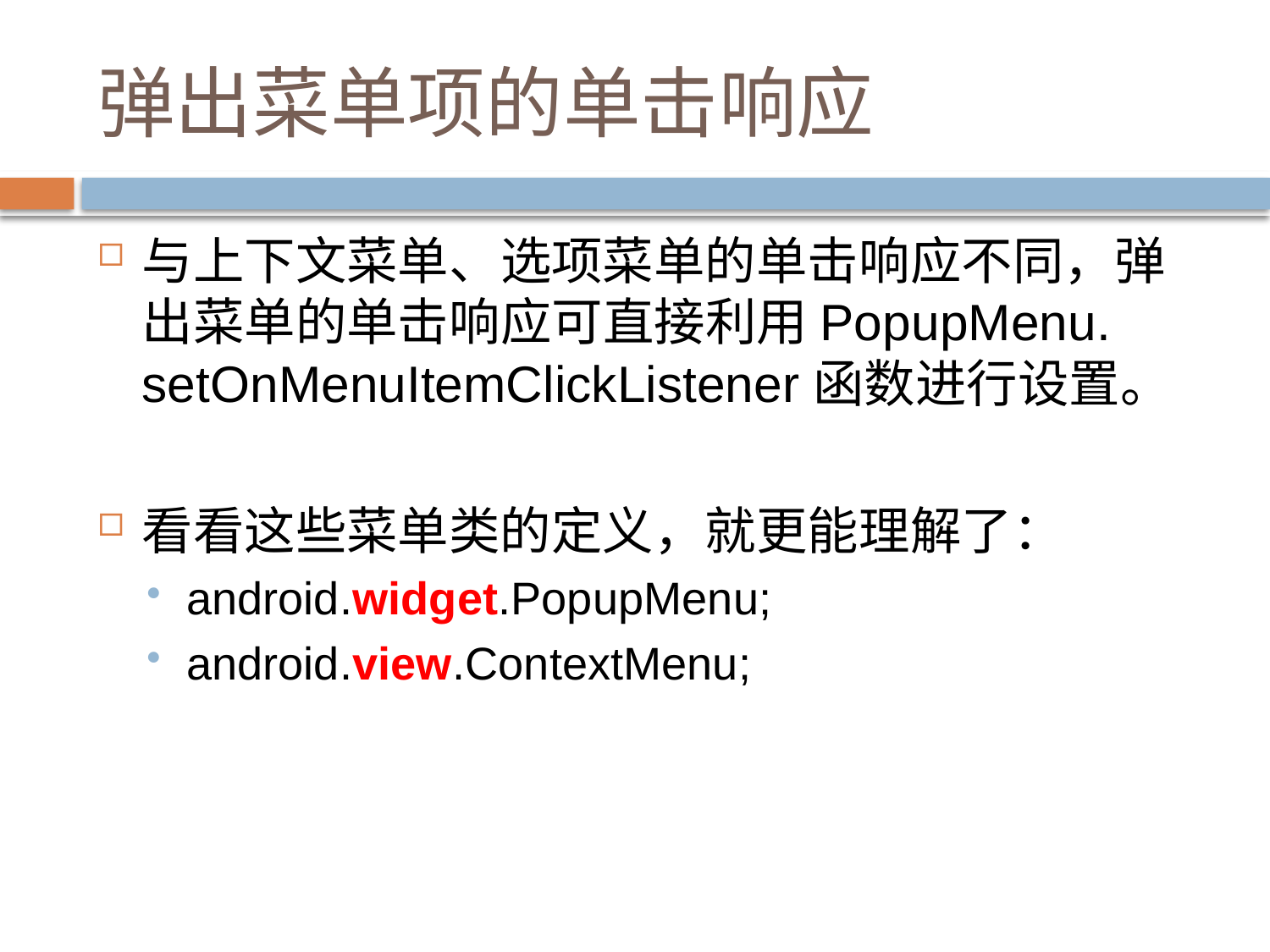

# 弹出菜单项的单击响应
与上下文菜单、选项菜单的单击响应不同，弹出菜单的单击响应可直接利用PopupMenu. setOnMenuItemClickListener函数进行设置。

看看这些菜单类的定义，就更能理解了：
android.widget.PopupMenu;
android.view.ContextMenu;